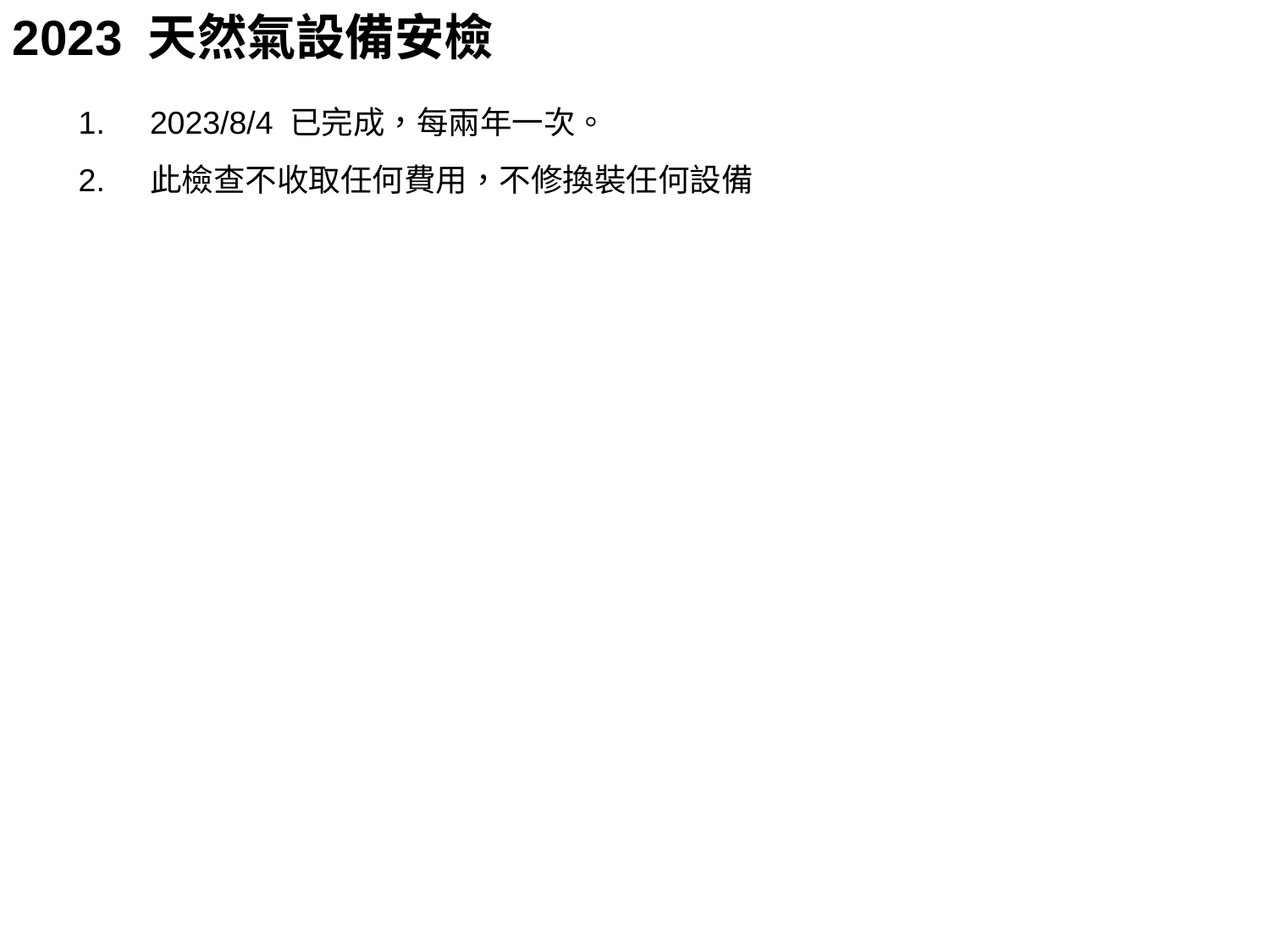

2023 天然氣設備安檢
2023/8/4 已完成，每兩年一次。
此檢查不收取任何費用，不修換裝任何設備